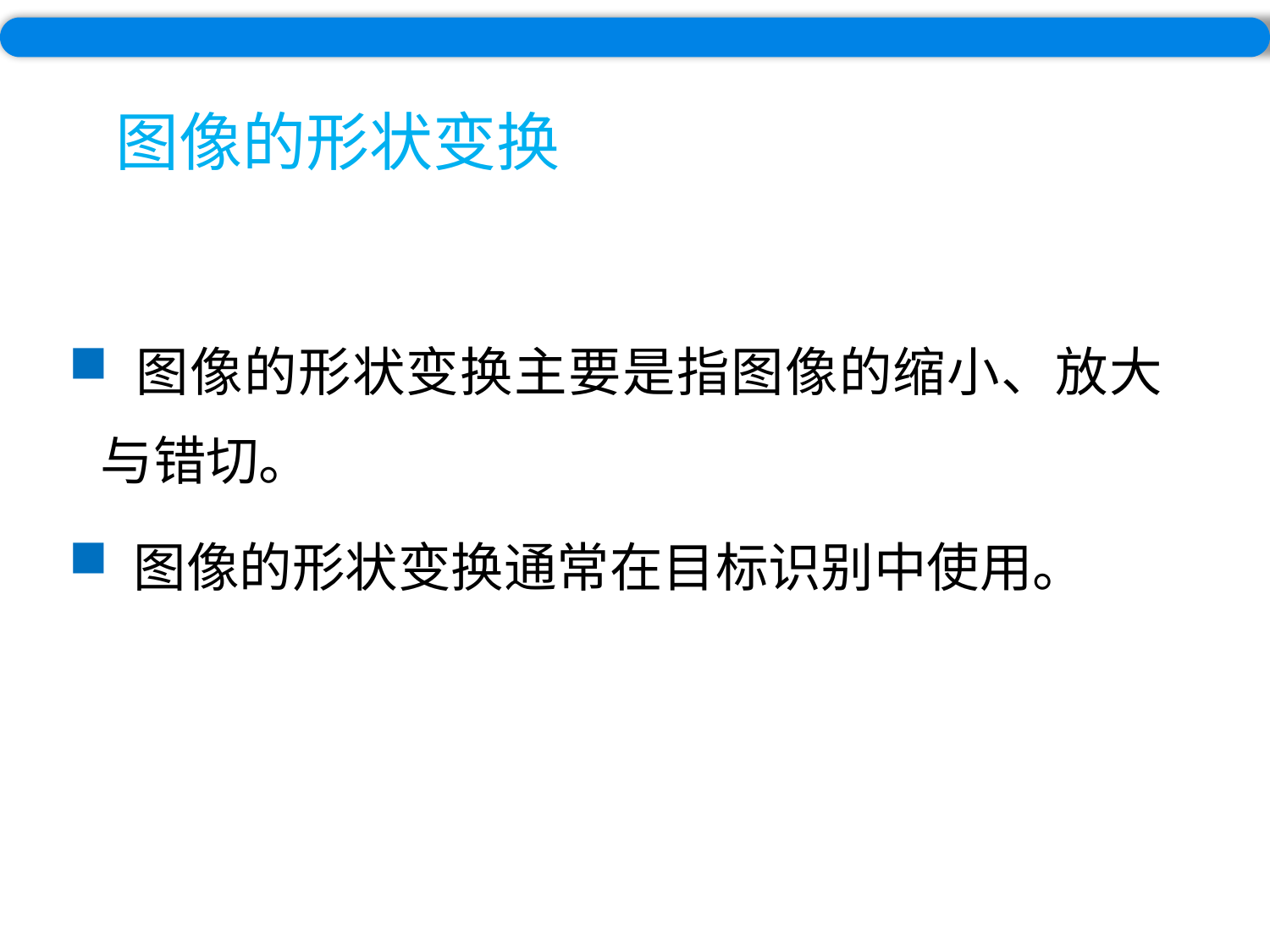

# 图像的形状变换
 图像的形状变换主要是指图像的缩小、放大与错切。
 图像的形状变换通常在目标识别中使用。